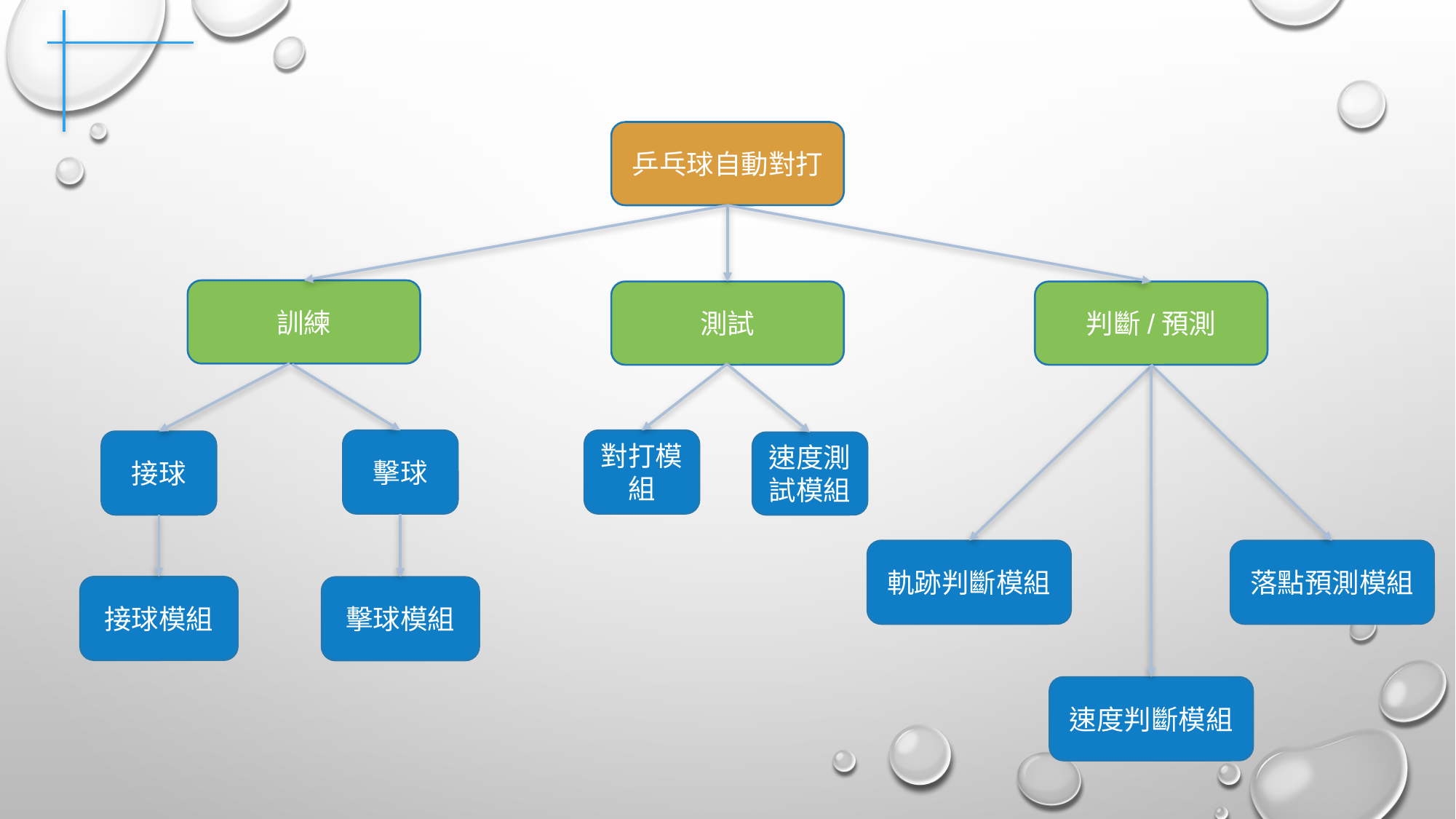

乒乓球自動對打
訓練
測試
判斷/預測
擊球
對打模組
接球
速度測試模組
軌跡判斷模組
落點預測模組
接球模組
擊球模組
速度判斷模組